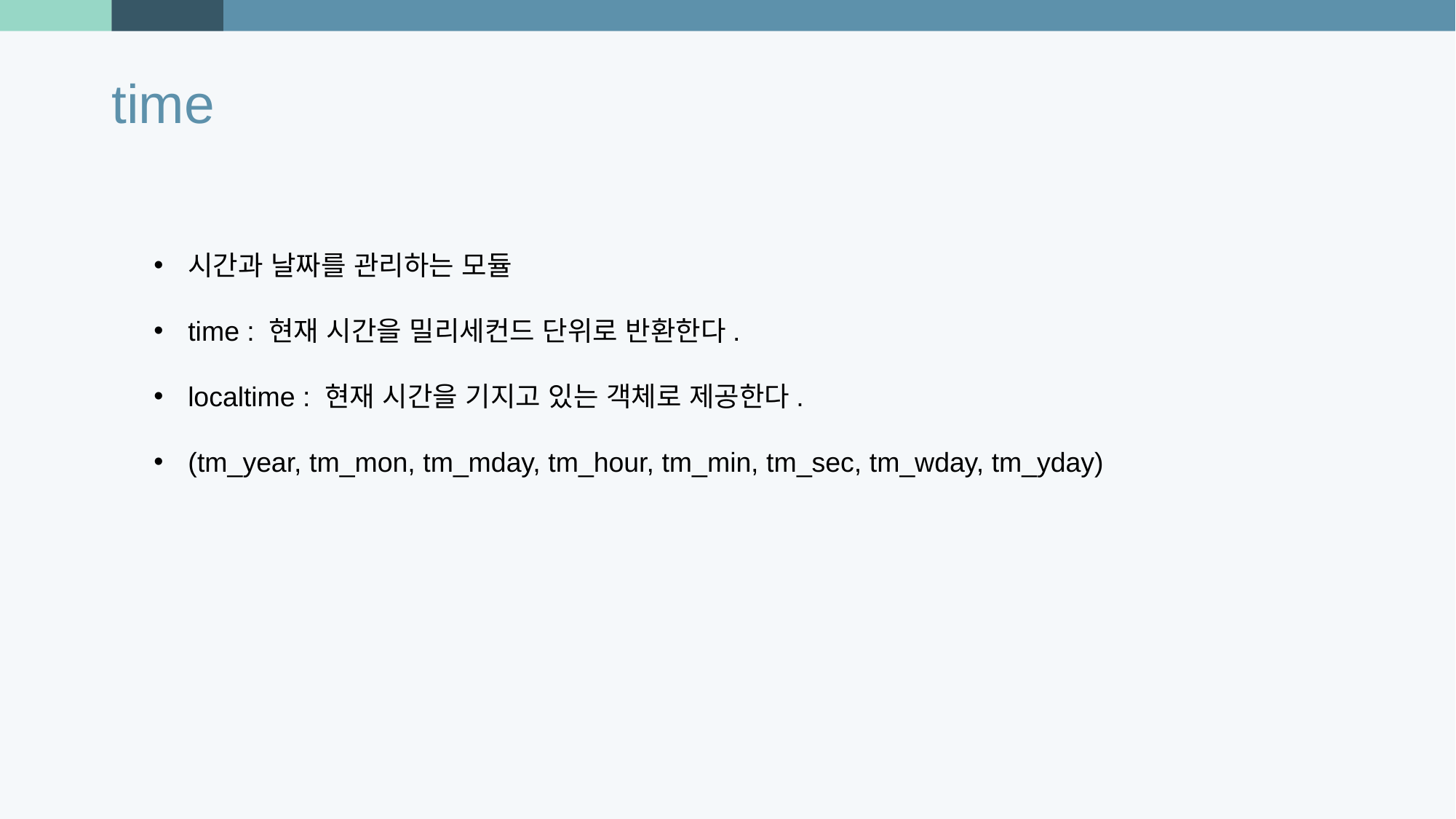

time
시간과 날짜를 관리하는 모듈
time : 현재 시간을 밀리세컨드 단위로 반환한다.
localtime : 현재 시간을 기지고 있는 객체로 제공한다.
(tm_year, tm_mon, tm_mday, tm_hour, tm_min, tm_sec, tm_wday, tm_yday)
Photo by Joel Filipe on Unsplash